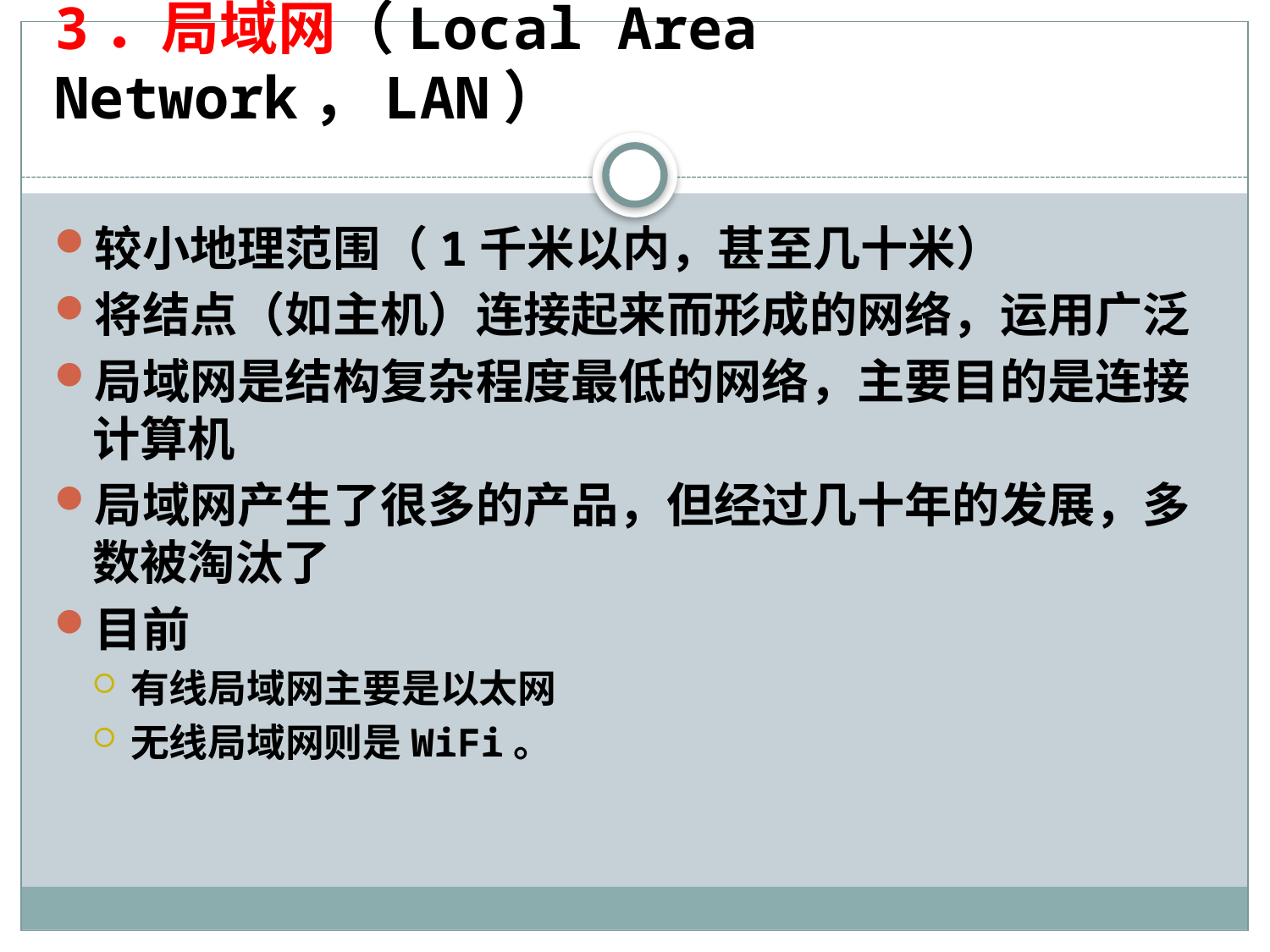

# 3．局域网（Local Area Network，LAN）
较小地理范围（1千米以内，甚至几十米）
将结点（如主机）连接起来而形成的网络，运用广泛
局域网是结构复杂程度最低的网络，主要目的是连接计算机
局域网产生了很多的产品，但经过几十年的发展，多数被淘汰了
目前
有线局域网主要是以太网
无线局域网则是WiFi。